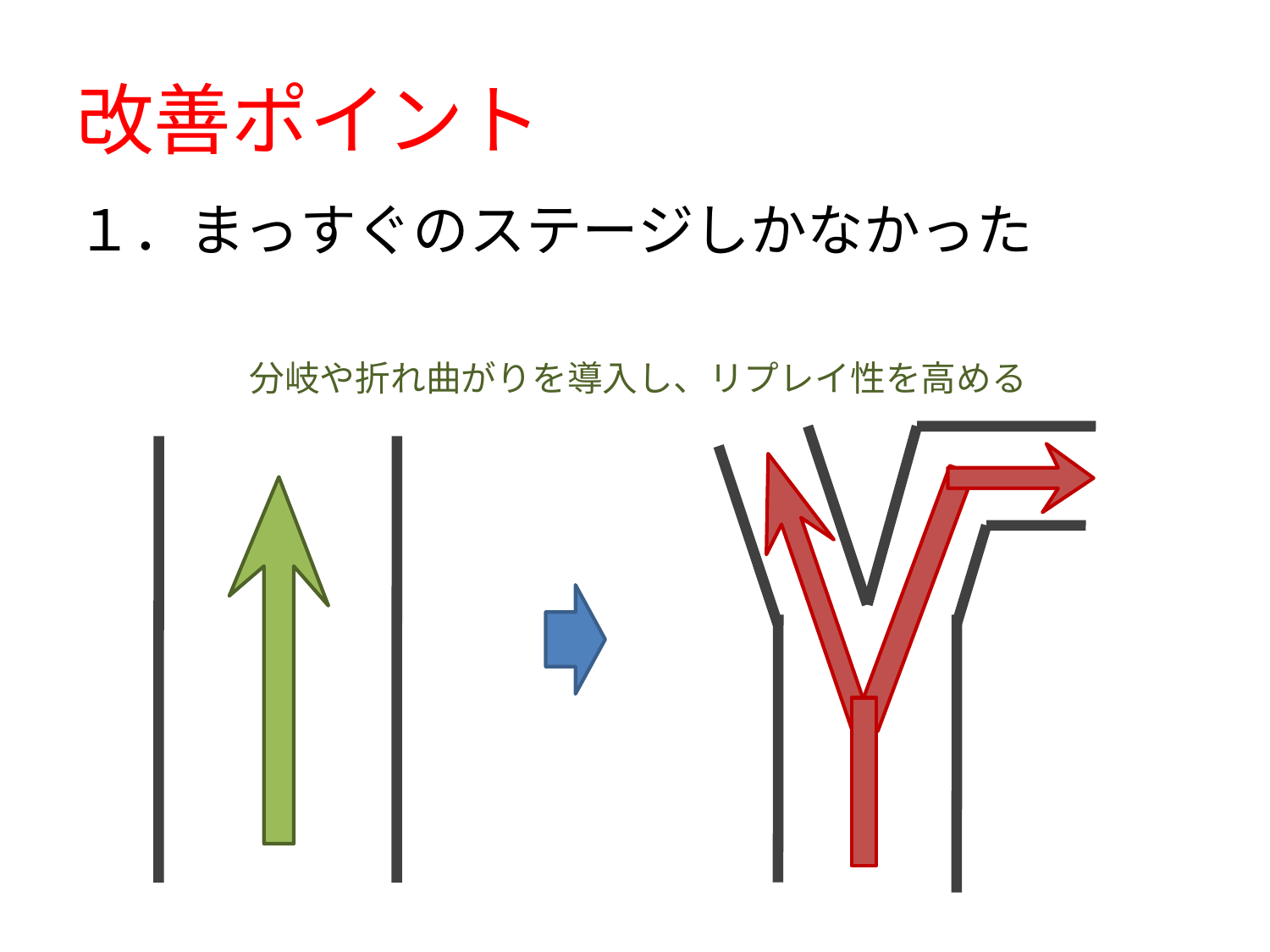

# 改善ポイント
１．まっすぐのステージしかなかった
分岐や折れ曲がりを導入し、リプレイ性を高める